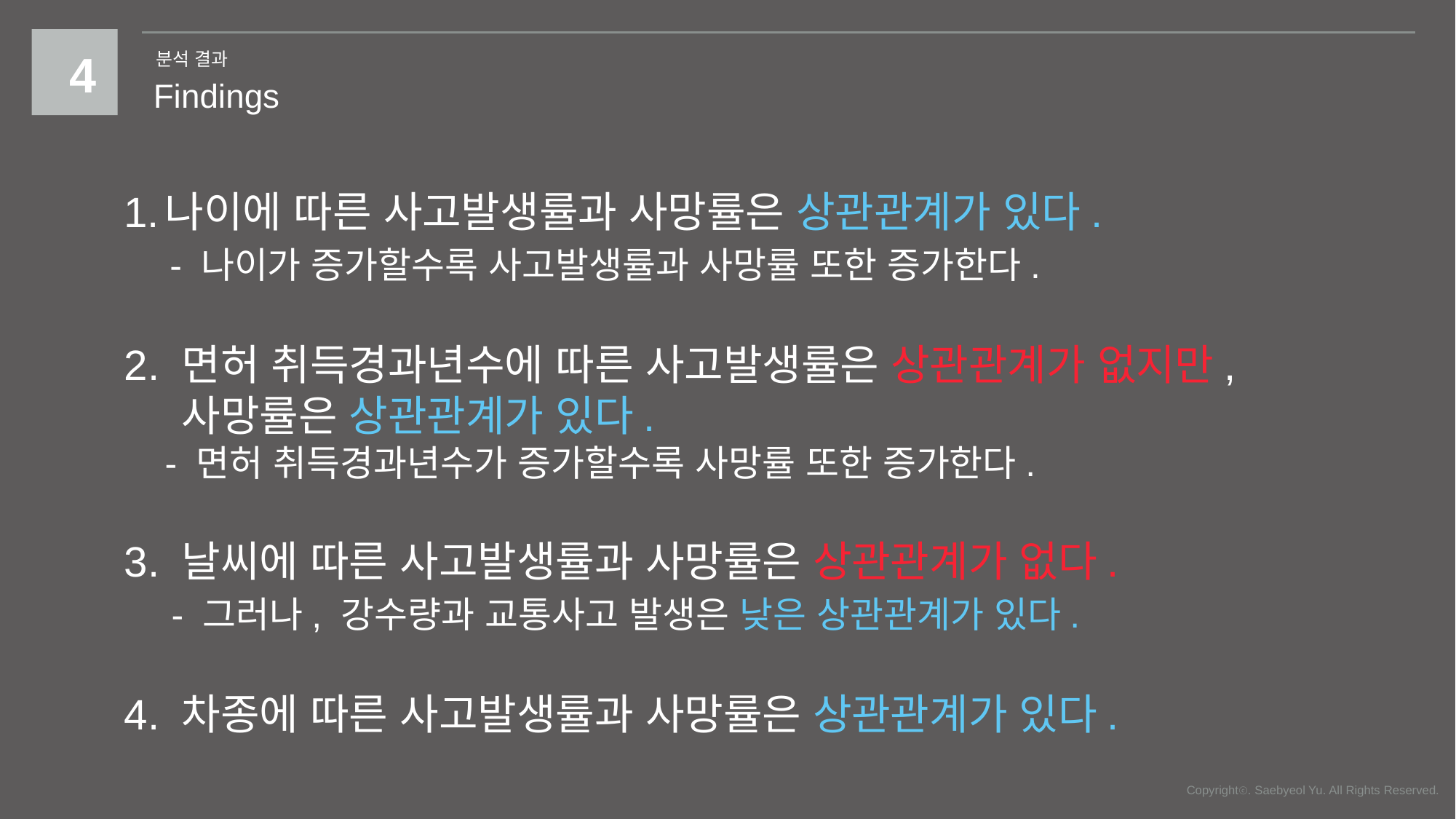

4
분석 결과
Findings
나이에 따른 사고발생률과 사망률은 상관관계가 있다.
    - 나이가 증가할수록 사고발생률과 사망률 또한 증가한다.

2. 면허 취득경과년수에 따른 사고발생률은 상관관계가 없지만,
    사망률은 상관관계가 있다.
    - 면허 취득경과년수가 증가할수록 사망률 또한 증가한다.

3. 날씨에 따른 사고발생률과 사망률은 상관관계가 없다.
    - 그러나, 강수량과 교통사고 발생은 낮은 상관관계가 있다.

4. 차종에 따른 사고발생률과 사망률은 상관관계가 있다.